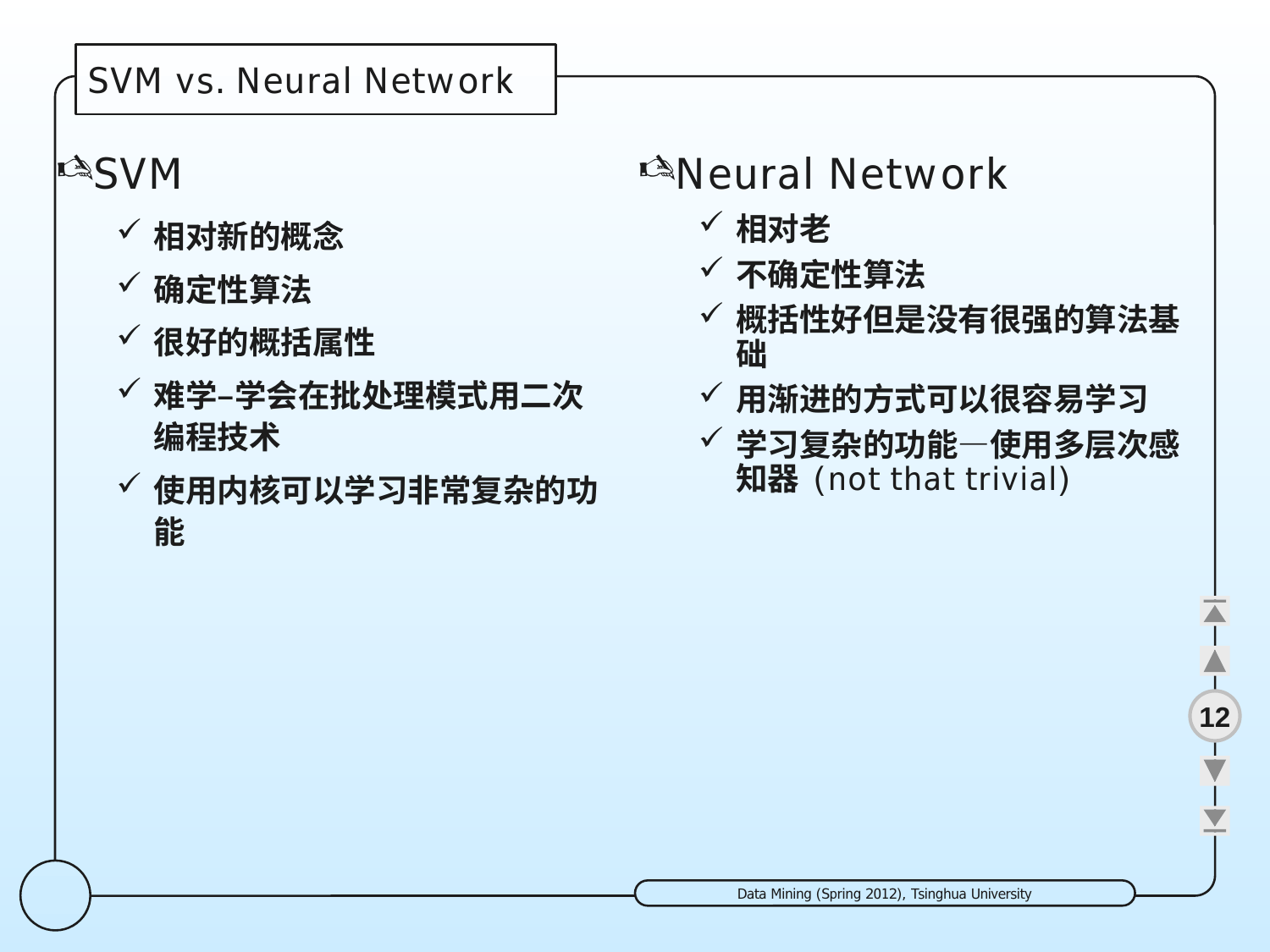

SVM vs. Neural Network
SVM
相对新的概念
确定性算法
很好的概括属性
难学–学会在批处理模式用二次编程技术
使用内核可以学习非常复杂的功能
Neural Network
相对老
不确定性算法
概括性好但是没有很强的算法基础
用渐进的方式可以很容易学习
学习复杂的功能—使用多层次感知器 (not that trivial)